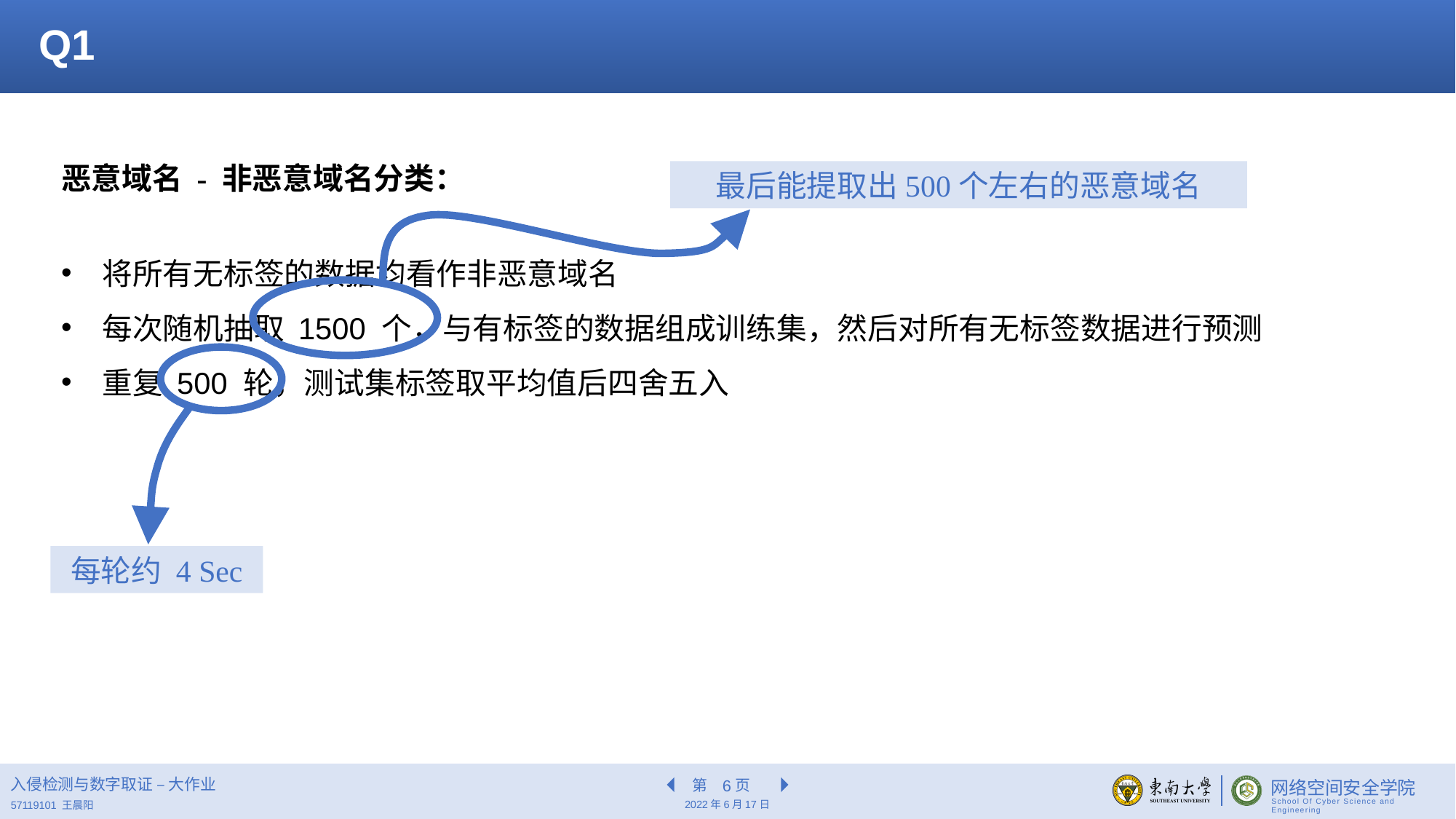

Q1
恶意域名 - 非恶意域名分类：
最后能提取出500个左右的恶意域名

将所有无标签的数据均看作非恶意域名
每次随机抽取 1500 个，与有标签的数据组成训练集，然后对所有无标签数据进行预测
重复 500 轮，测试集标签取平均值后四舍五入

每轮约 4 Sec
入侵检测与数字取证 – 大作业
6
2022年6月17日
57119101 王晨阳